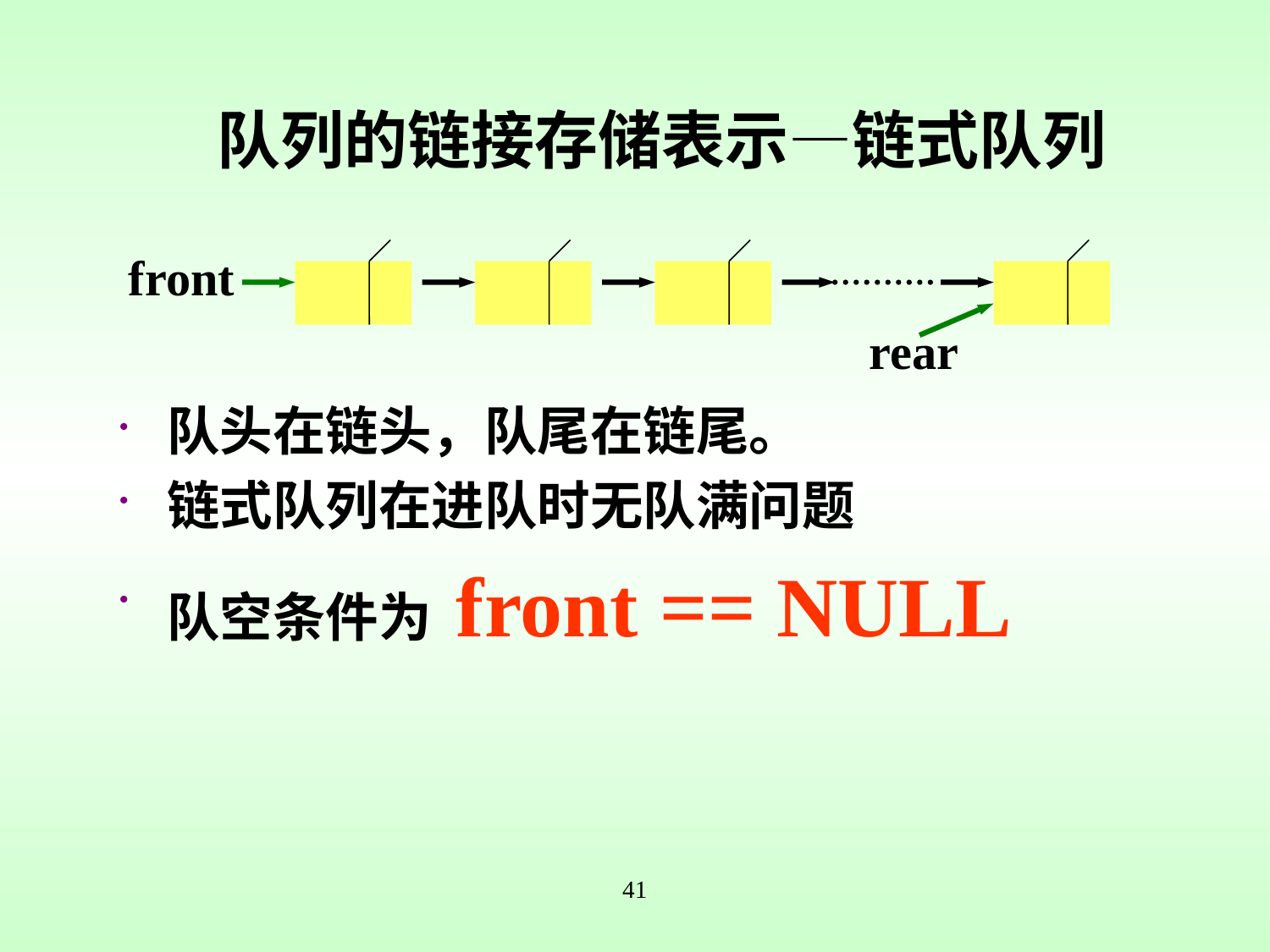

队列的链接存储表示—链式队列
front

rear
队头在链头，队尾在链尾。
链式队列在进队时无队满问题
队空条件为 front == NULL

41